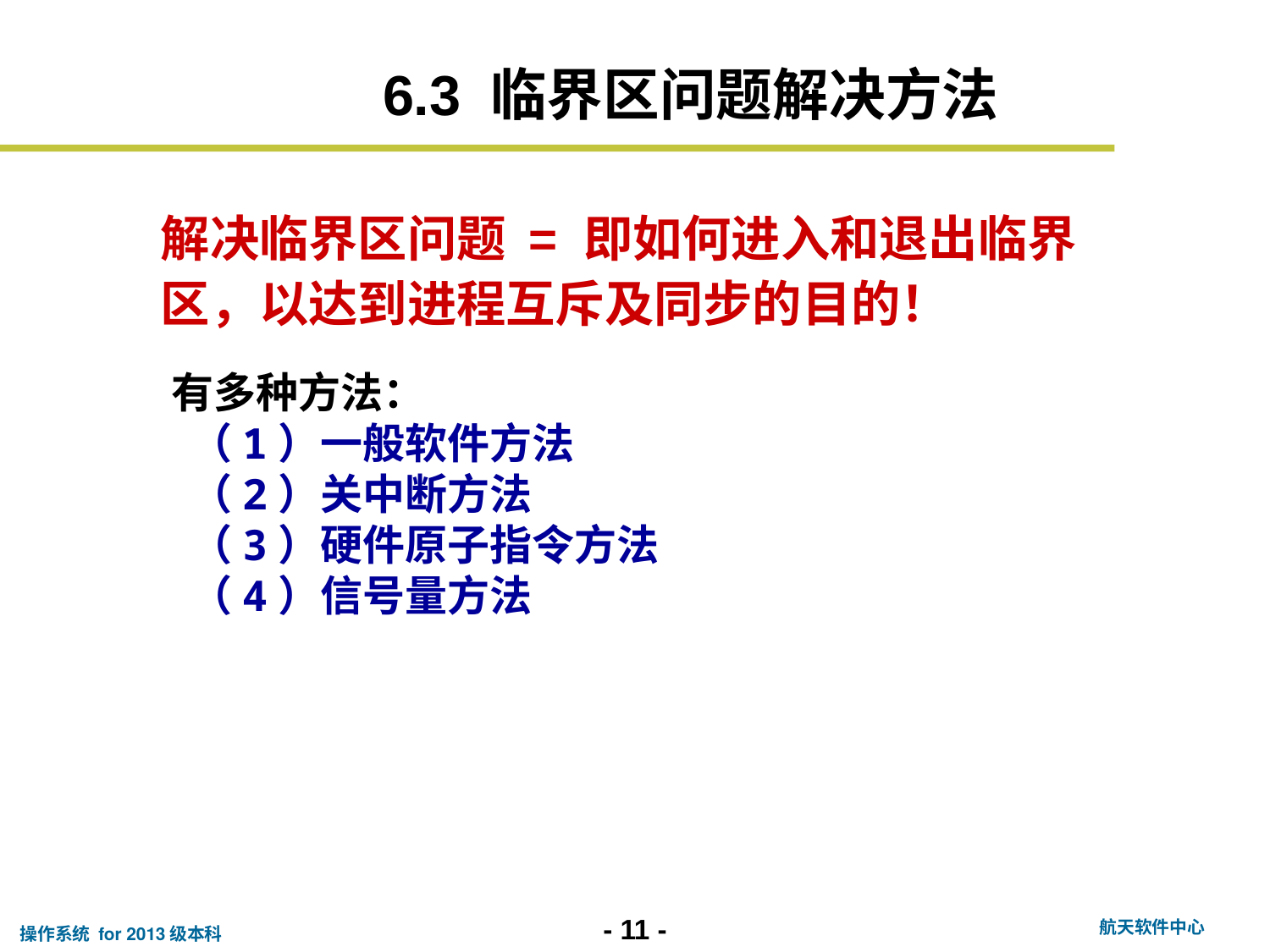

6.3 临界区问题解决方法
# 解决临界区问题 = 即如何进入和退出临界区，以达到进程互斥及同步的目的！
有多种方法：
  （1）一般软件方法
  （2）关中断方法
  （3）硬件原子指令方法
  （4）信号量方法